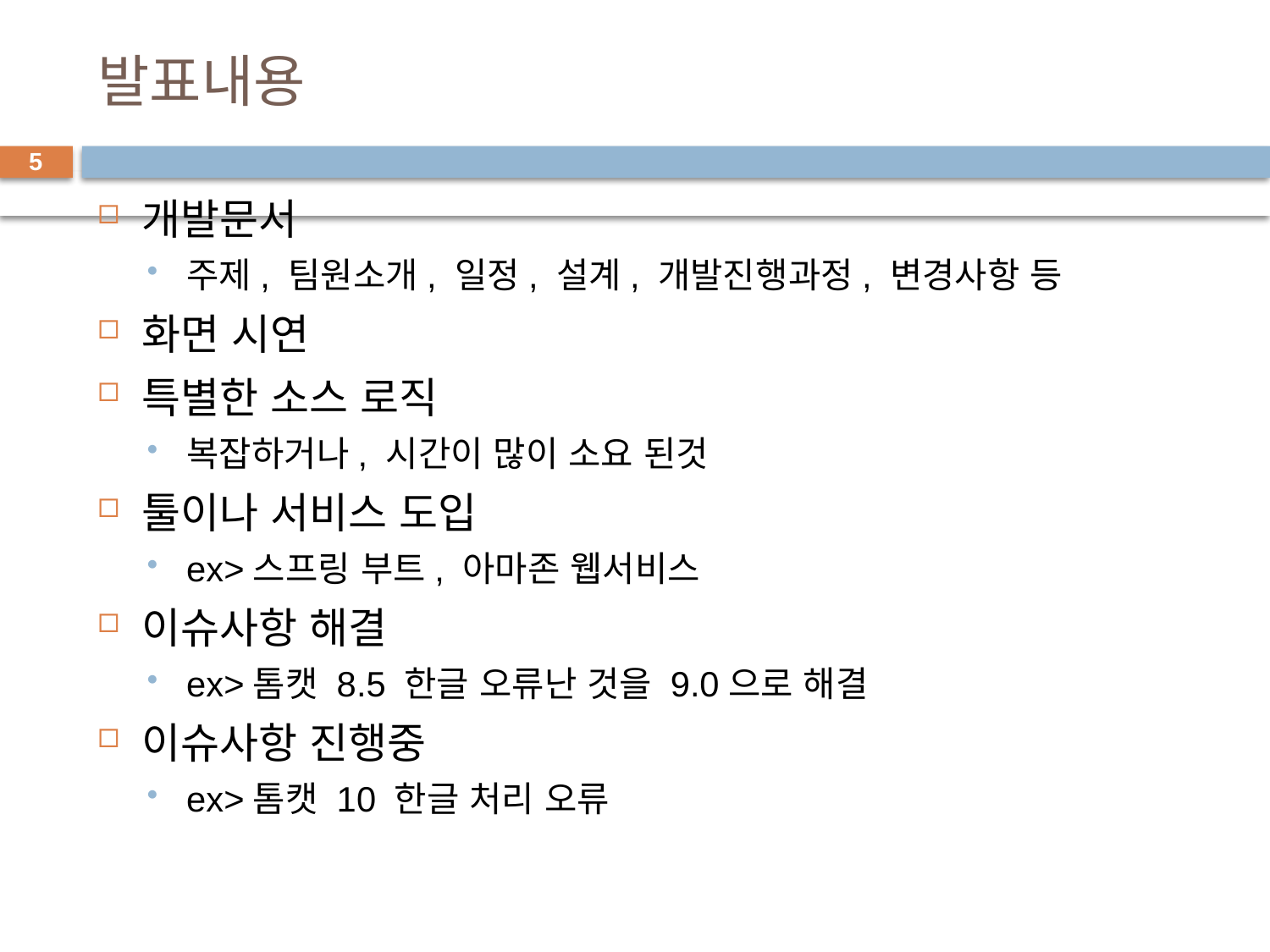

# 발표내용
5
개발문서
주제, 팀원소개, 일정, 설계, 개발진행과정, 변경사항 등
화면 시연
특별한 소스 로직
복잡하거나, 시간이 많이 소요 된것
툴이나 서비스 도입
ex>스프링 부트, 아마존 웹서비스
이슈사항 해결
ex>톰캣 8.5 한글 오류난 것을 9.0으로 해결
이슈사항 진행중
ex>톰캣 10 한글 처리 오류